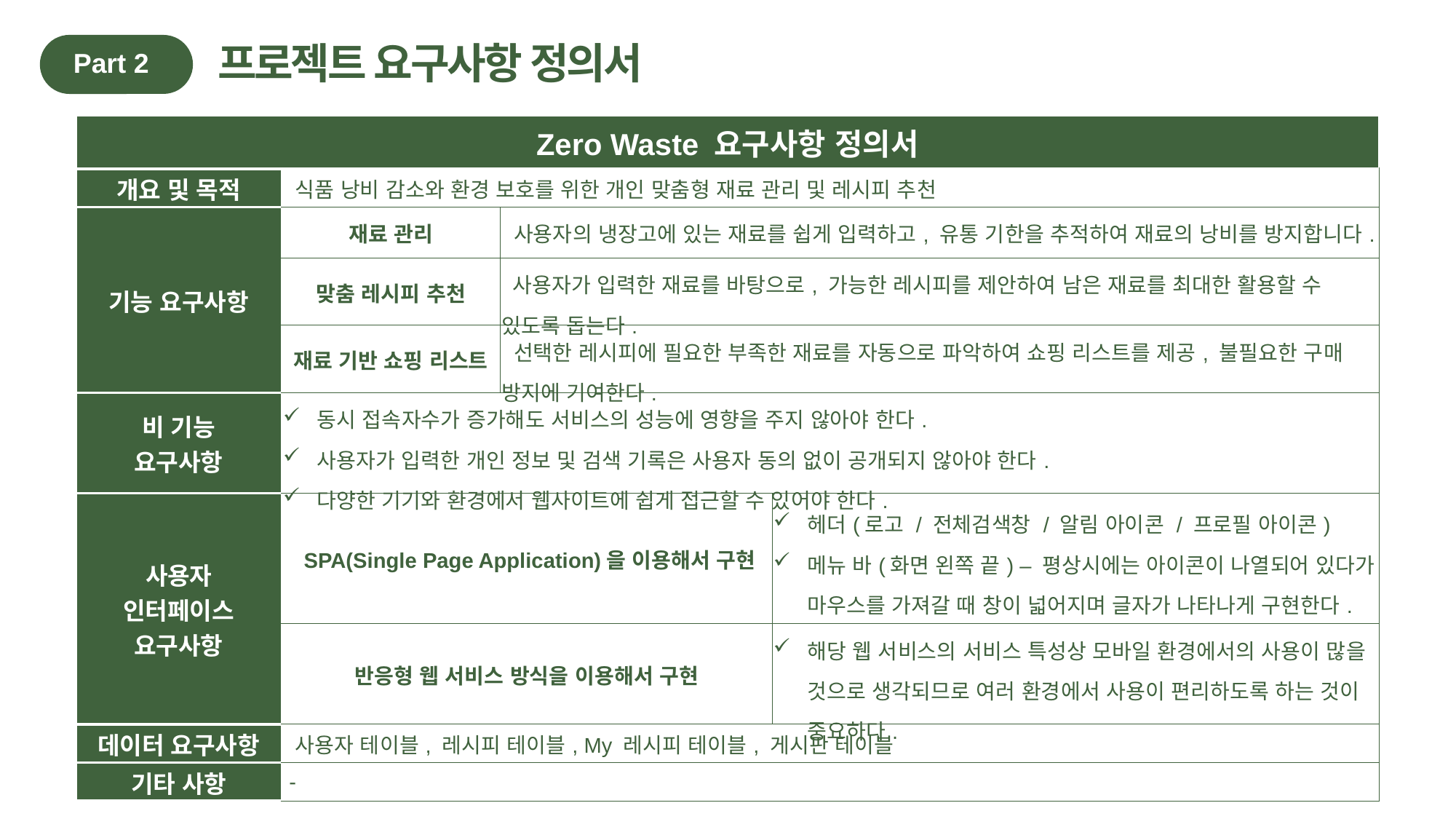

프로젝트 요구사항 정의서

Part 2
| Zero Waste 요구사항 정의서 |  |  |  |
| --- | --- | --- | --- |
| 개요 및 목적 | 식품 낭비 감소와 환경 보호를 위한 개인 맞춤형 재료 관리 및 레시피 추천 |  |  |
| 기능 요구사항 | 재료 관리 | 사용자의 냉장고에 있는 재료를 쉽게 입력하고, 유통 기한을 추적하여 재료의 낭비를 방지합니다. |  |
|  | 맞춤 레시피 추천 | 사용자가 입력한 재료를 바탕으로, 가능한 레시피를 제안하여 남은 재료를 최대한 활용할 수 있도록 돕는다. |  |
|  | 재료 기반 쇼핑 리스트 | 선택한 레시피에 필요한 부족한 재료를 자동으로 파악하여 쇼핑 리스트를 제공, 불필요한 구매 방지에 기여한다. |  |
| 비 기능 요구사항 | 동시 접속자수가 증가해도 서비스의 성능에 영향을 주지 않아야 한다. 사용자가 입력한 개인 정보 및 검색 기록은 사용자 동의 없이 공개되지 않아야 한다. 다양한 기기와 환경에서 웹사이트에 쉽게 접근할 수 있어야 한다. |  |  |
| 사용자 인터페이스 요구사항 | SPA(Single Page Application)을 이용해서 구현 |  | 헤더(로고 / 전체검색창 / 알림 아이콘 / 프로필 아이콘) 메뉴 바(화면 왼쪽 끝) – 평상시에는 아이콘이 나열되어 있다가 마우스를 가져갈 때 창이 넓어지며 글자가 나타나게 구현한다. |
|  | 반응형 웹 서비스 방식을 이용해서 구현 |  | 해당 웹 서비스의 서비스 특성상 모바일 환경에서의 사용이 많을 것으로 생각되므로 여러 환경에서 사용이 편리하도록 하는 것이 중요하다. |
| 데이터 요구사항 | 사용자 테이블, 레시피 테이블, My 레시피 테이블, 게시판 테이블 |  |  |
| 기타 사항 | - |  |  |